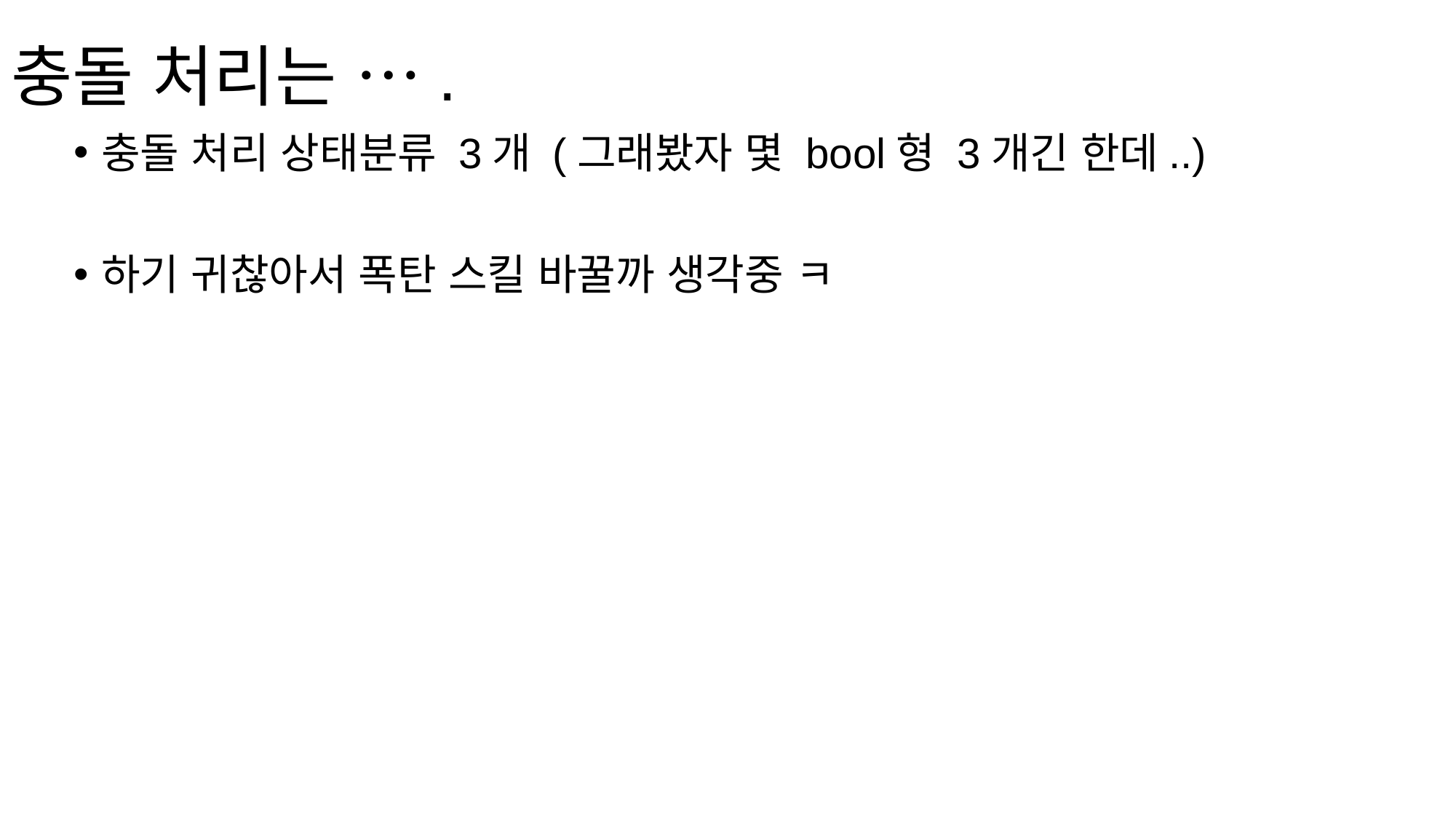

# 충돌 처리는 ….
충돌 처리 상태분류 3개 (그래봤자 몇 bool형 3개긴 한데..)

하기 귀찮아서 폭탄 스킬 바꿀까 생각중 ㅋ